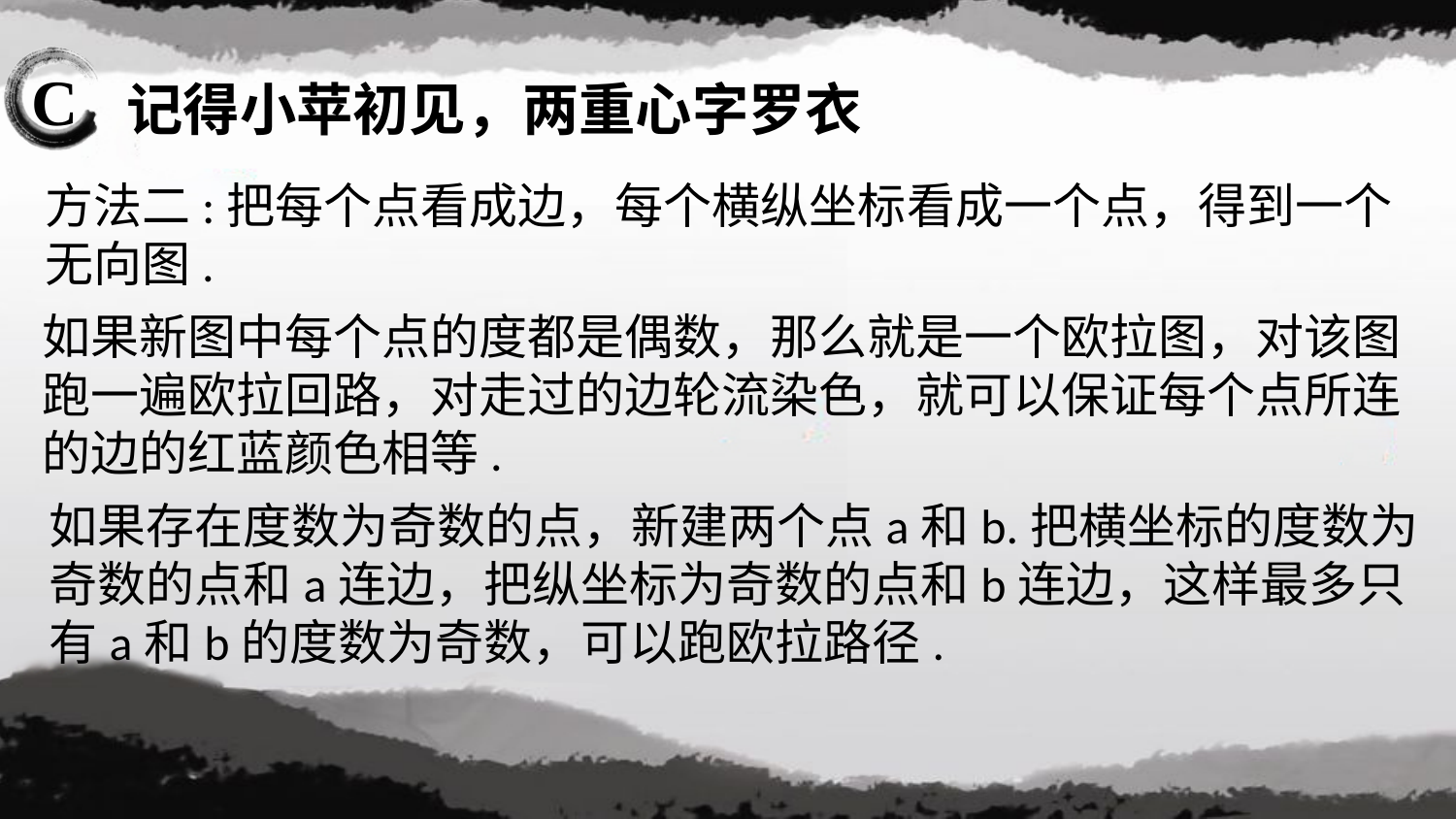

C
记得小苹初见，两重心字罗衣
方法二:把每个点看成边，每个横纵坐标看成一个点，得到一个无向图.
如果新图中每个点的度都是偶数，那么就是一个欧拉图，对该图跑一遍欧拉回路，对走过的边轮流染色，就可以保证每个点所连的边的红蓝颜色相等.
如果存在度数为奇数的点，新建两个点a和b.把横坐标的度数为奇数的点和a连边，把纵坐标为奇数的点和b连边，这样最多只有a和b的度数为奇数，可以跑欧拉路径.